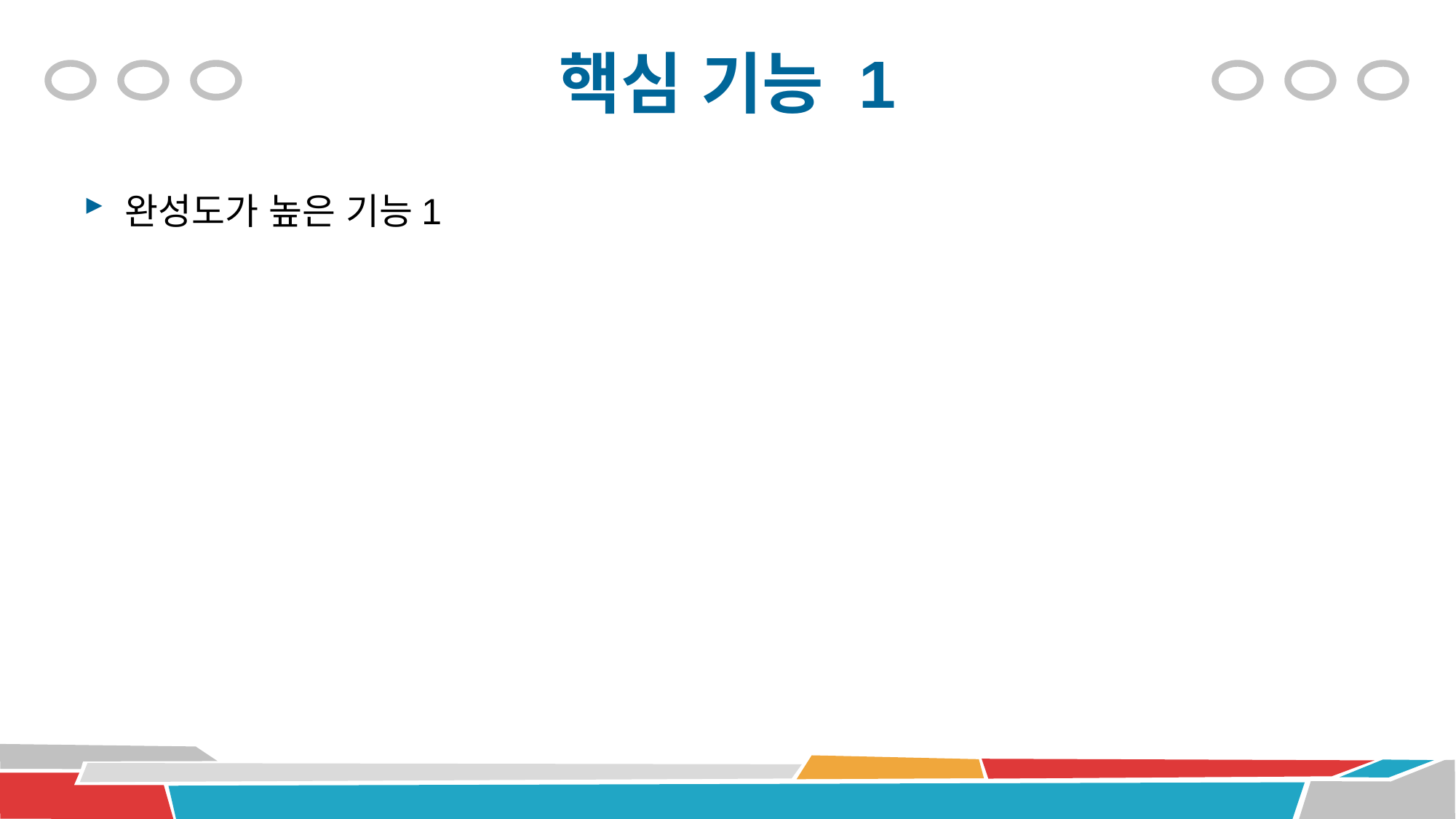

# 핵심 기능 1
완성도가 높은 기능1